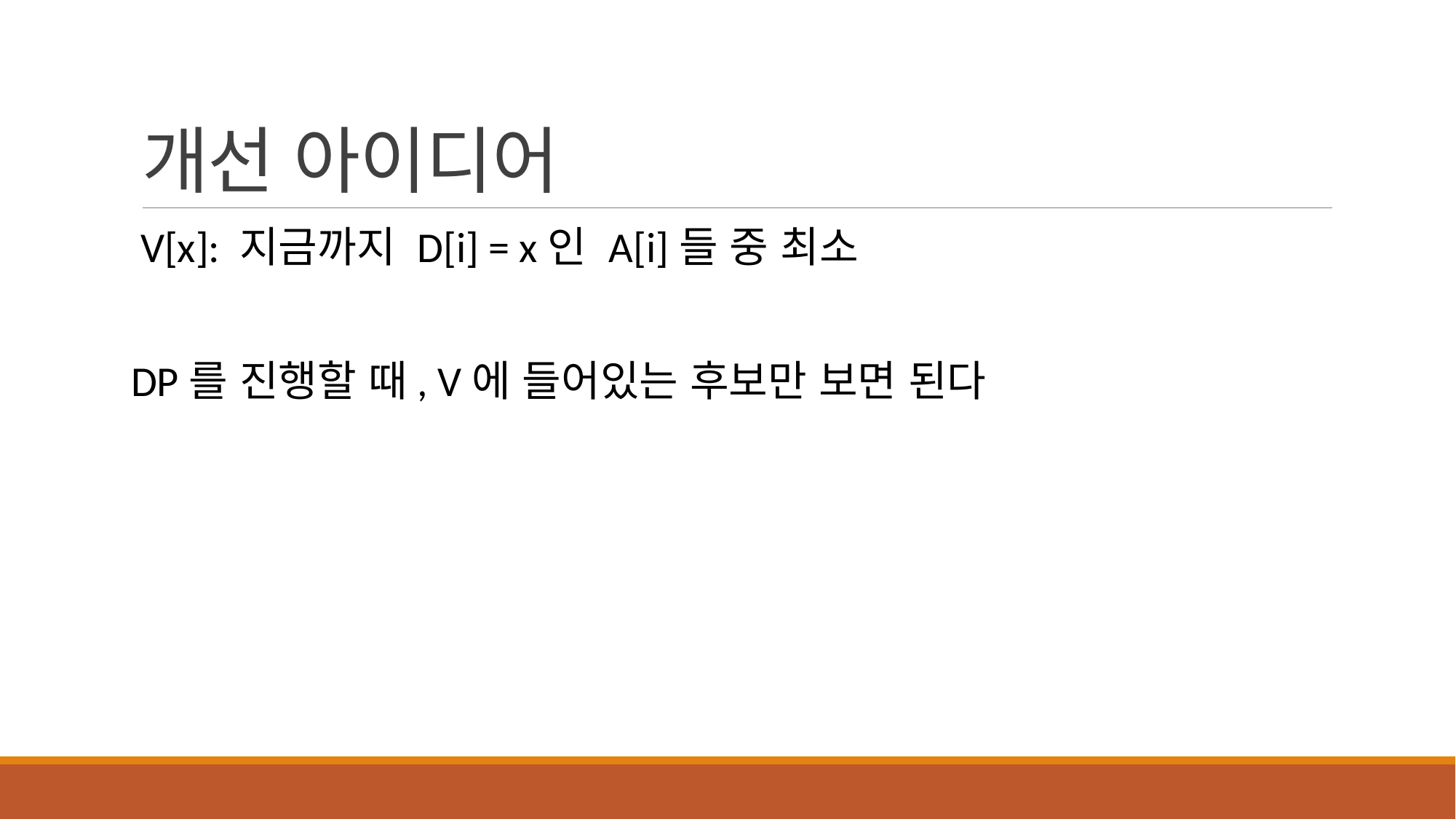

# 개선 아이디어
 V[x]: 지금까지 D[i] = x인 A[i]들 중 최소

DP를 진행할 때, V에 들어있는 후보만 보면 된다